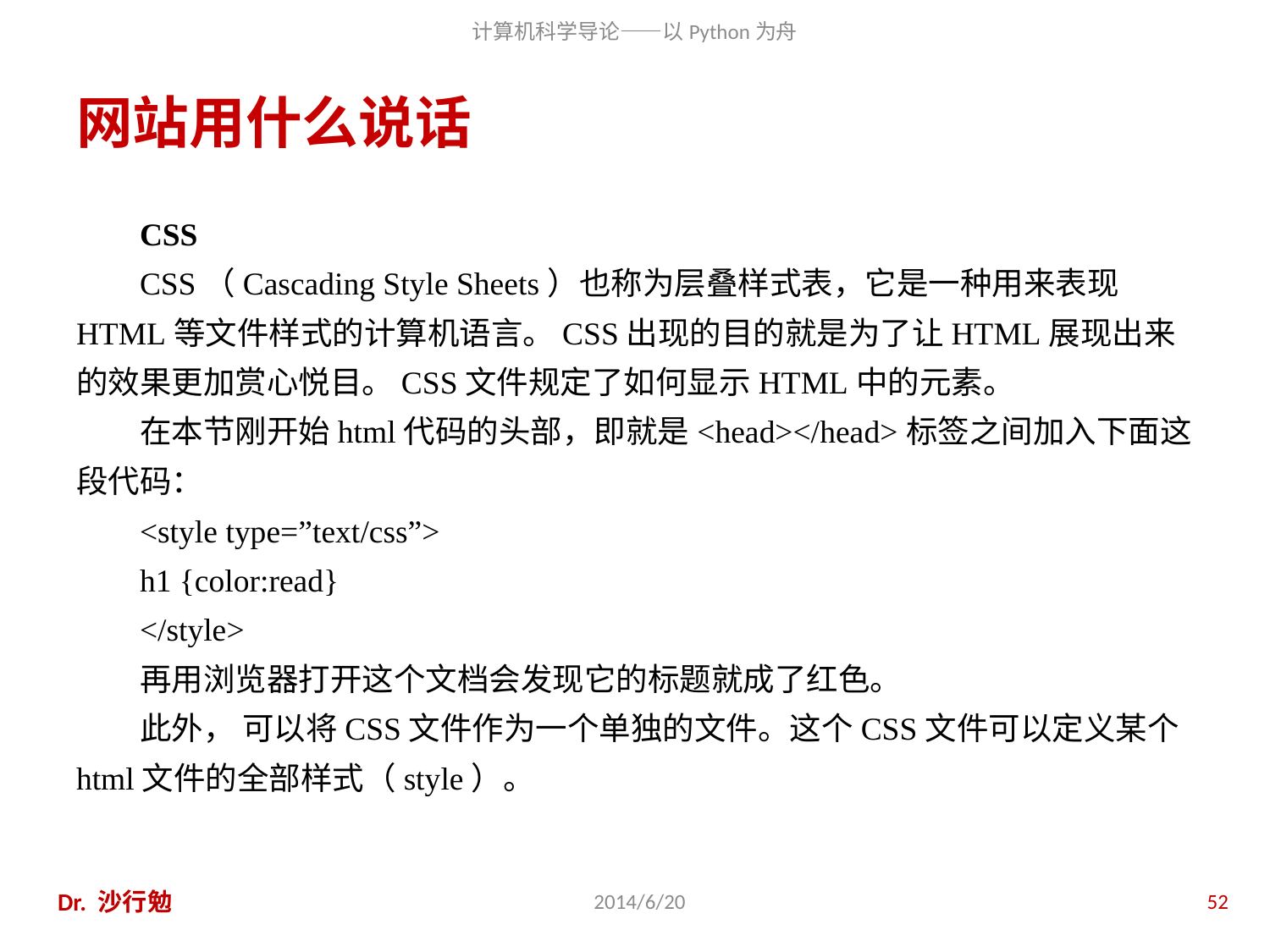

# 网站用什么说话
CSS
CSS（Cascading Style Sheets）也称为层叠样式表，它是一种用来表现HTML等文件样式的计算机语言。CSS出现的目的就是为了让HTML展现出来的效果更加赏心悦目。CSS文件规定了如何显示HTML中的元素。
在本节刚开始html代码的头部，即就是<head></head>标签之间加入下面这段代码：
<style type=”text/css”>
h1 {color:read}
</style>
再用浏览器打开这个文档会发现它的标题就成了红色。
此外， 可以将CSS文件作为一个单独的文件。这个CSS文件可以定义某个html文件的全部样式（style）。

Dr. 沙行勉
2014/6/20
52